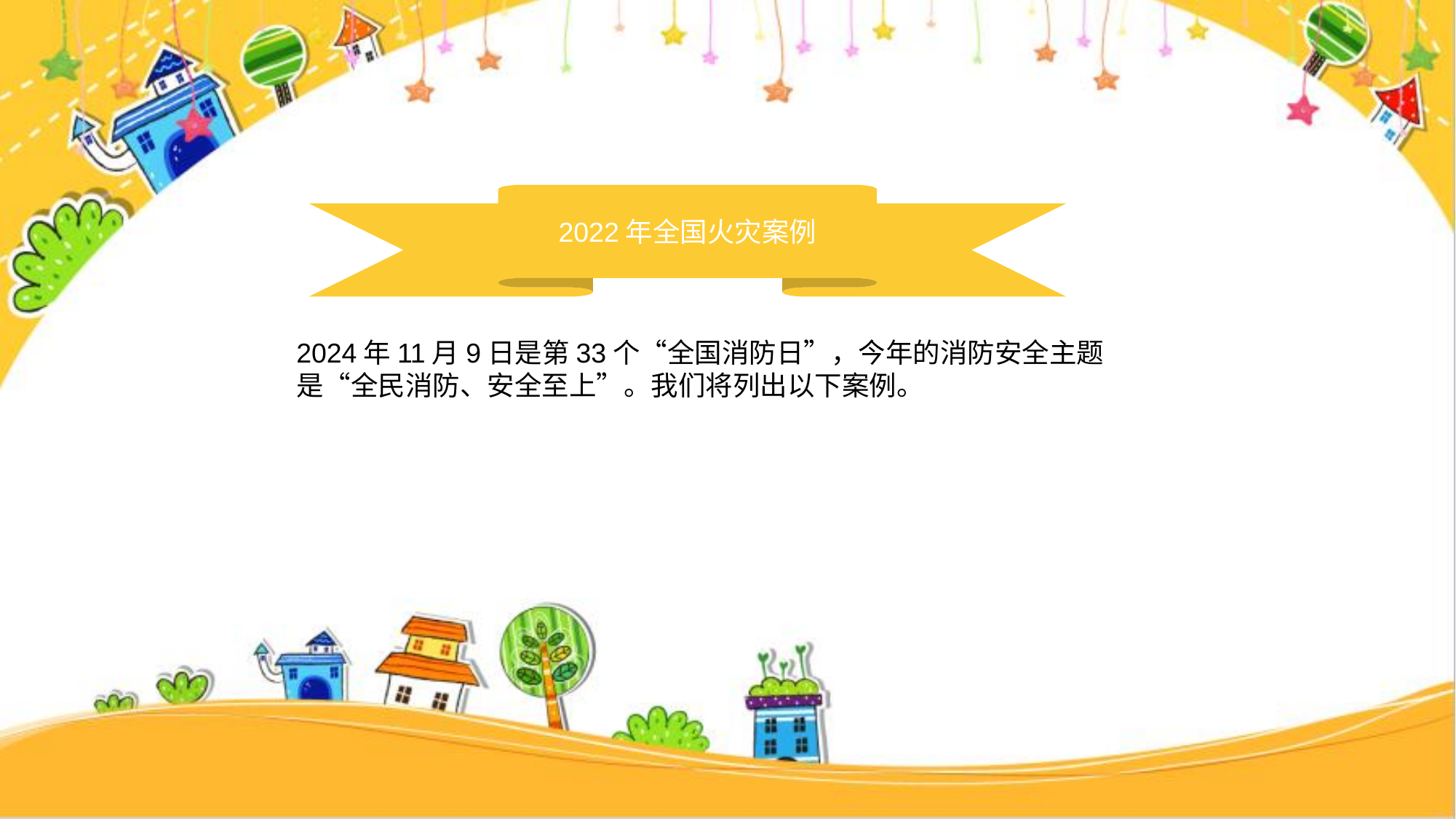

二、什么是火灾？
2022年全国火灾案例
2024年11月9日是第33个“全国消防日”，今年的消防安全主题是“全民消防、安全至上”。我们将列出以下案例。